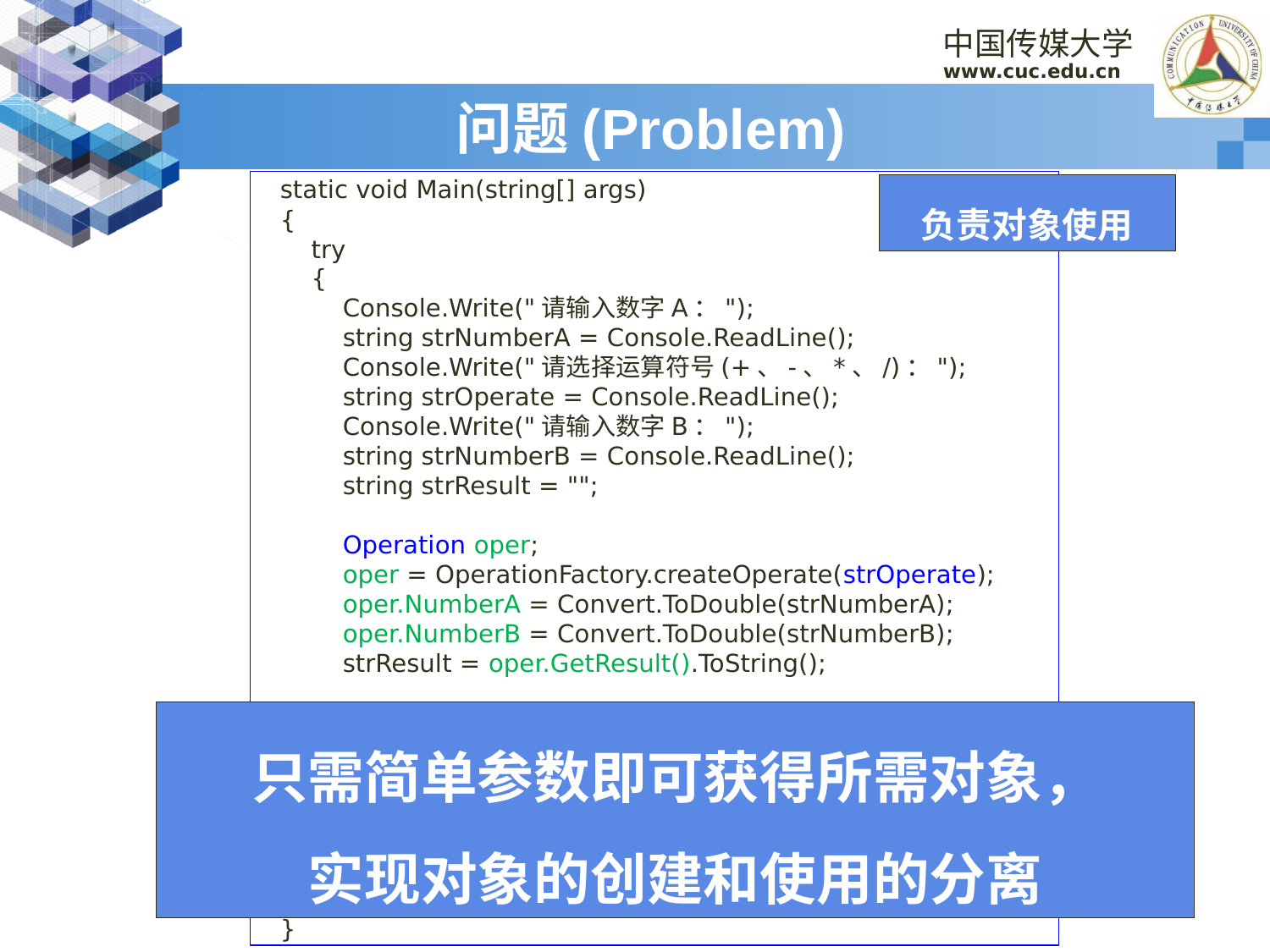

# 问题(Problem)
        static void Main(string[] args)
        {
            try
            {
                Console.Write("请输入数字A：");
                string strNumberA = Console.ReadLine();
                Console.Write("请选择运算符号(+、-、*、/)：");
                string strOperate = Console.ReadLine();
                Console.Write("请输入数字B：");
                string strNumberB = Console.ReadLine();
                string strResult = "";

                Operation oper;
                oper = OperationFactory.createOperate(strOperate);
                oper.NumberA = Convert.ToDouble(strNumberA);
                oper.NumberB = Convert.ToDouble(strNumberB);
                strResult = oper.GetResult().ToString();

                Console.WriteLine("结果是：" + strResult);
                Console.ReadLine();
            }
            catch (Exception ex)
            {
                Console.WriteLine("您的输入有错：" + ex.Message);
            }
        }

负责对象使用
只需简单参数即可获得所需对象，
实现对象的创建和使用的分离